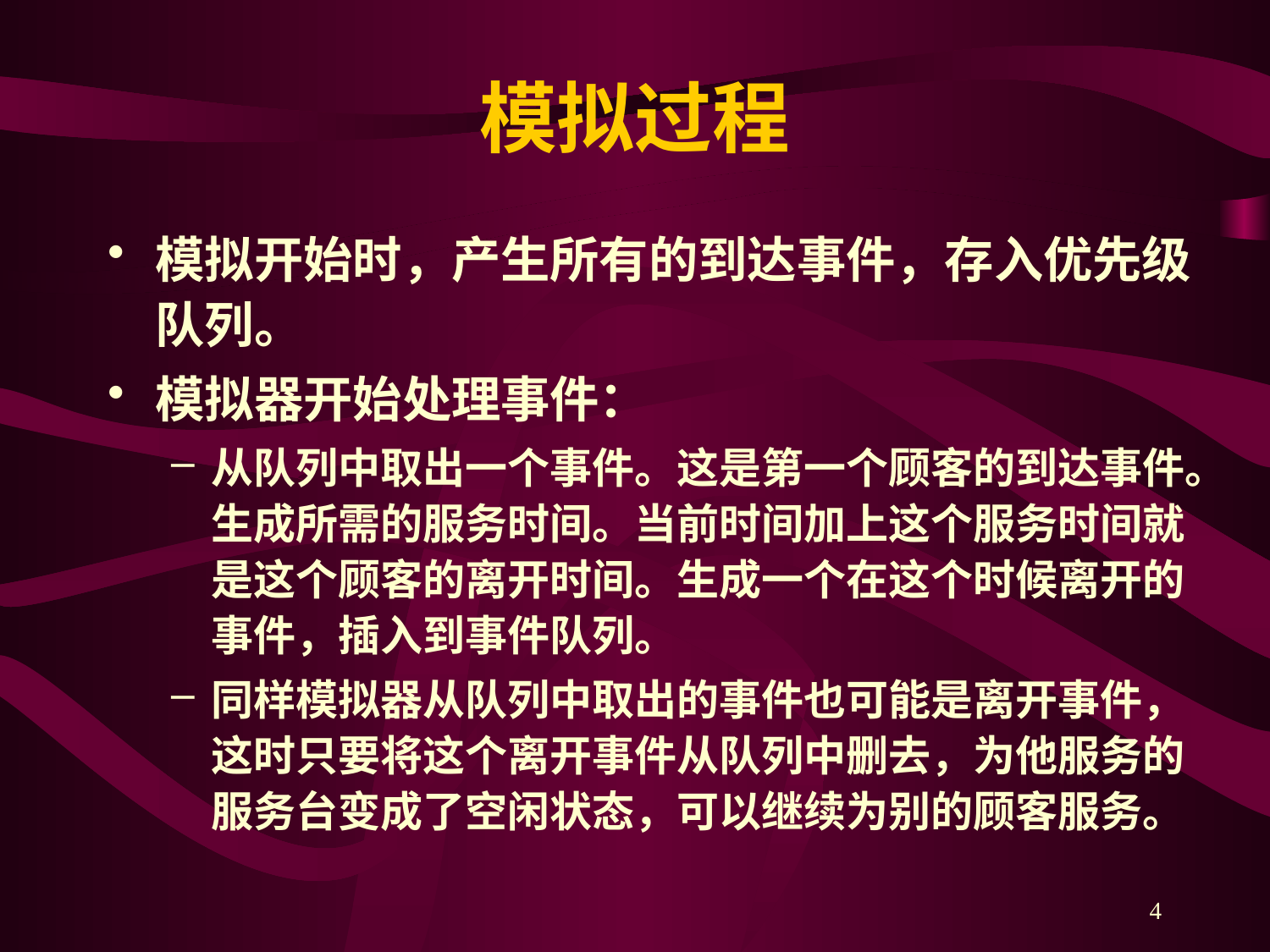

# 模拟过程
模拟开始时，产生所有的到达事件，存入优先级队列。
模拟器开始处理事件：
从队列中取出一个事件。这是第一个顾客的到达事件。生成所需的服务时间。当前时间加上这个服务时间就是这个顾客的离开时间。生成一个在这个时候离开的事件，插入到事件队列。
同样模拟器从队列中取出的事件也可能是离开事件，这时只要将这个离开事件从队列中删去，为他服务的服务台变成了空闲状态，可以继续为别的顾客服务。
4